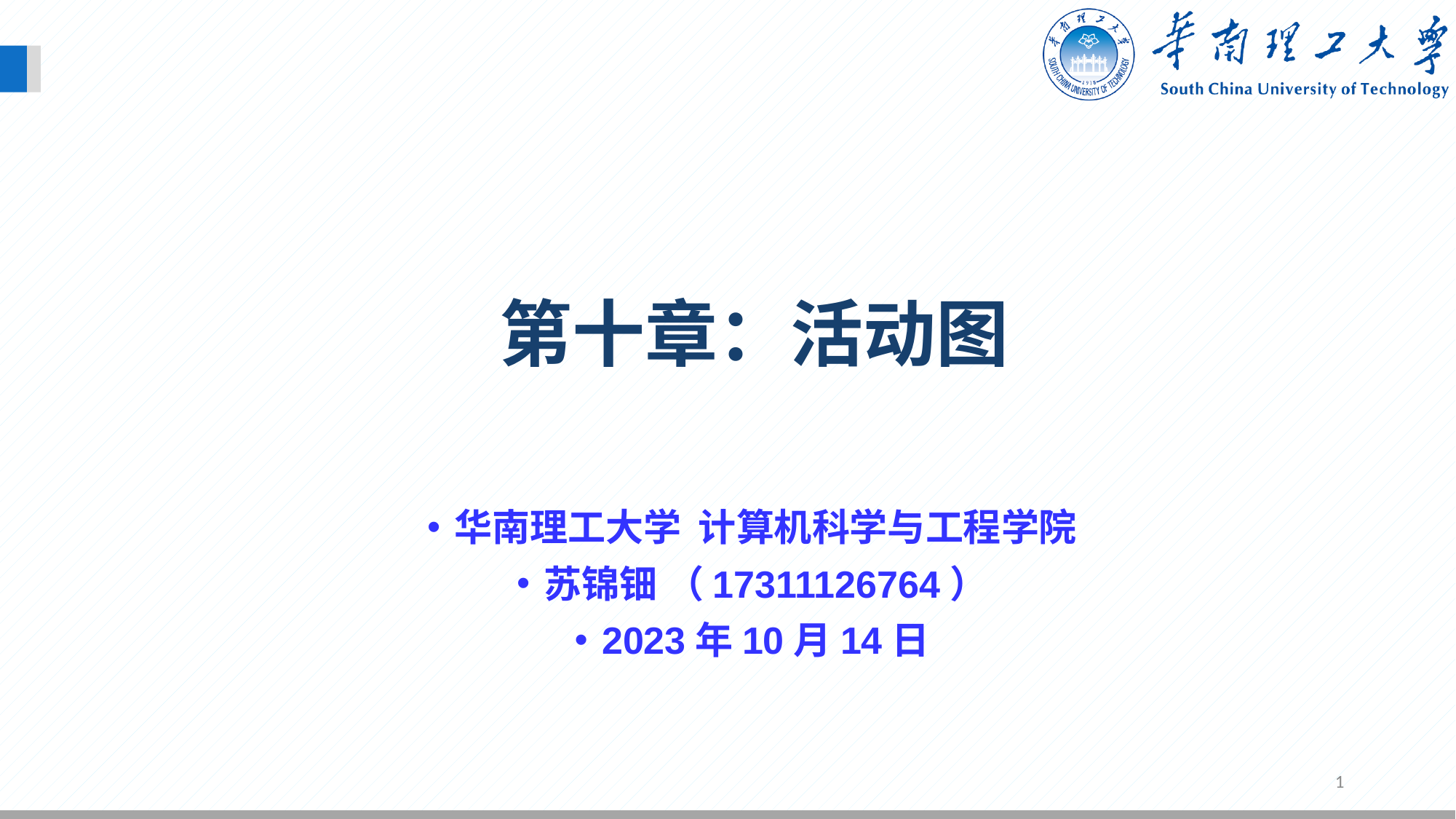

第十章：活动图

华南理工大学  计算机科学与工程学院
苏锦钿 （17311126764）
2023年10月14日
1